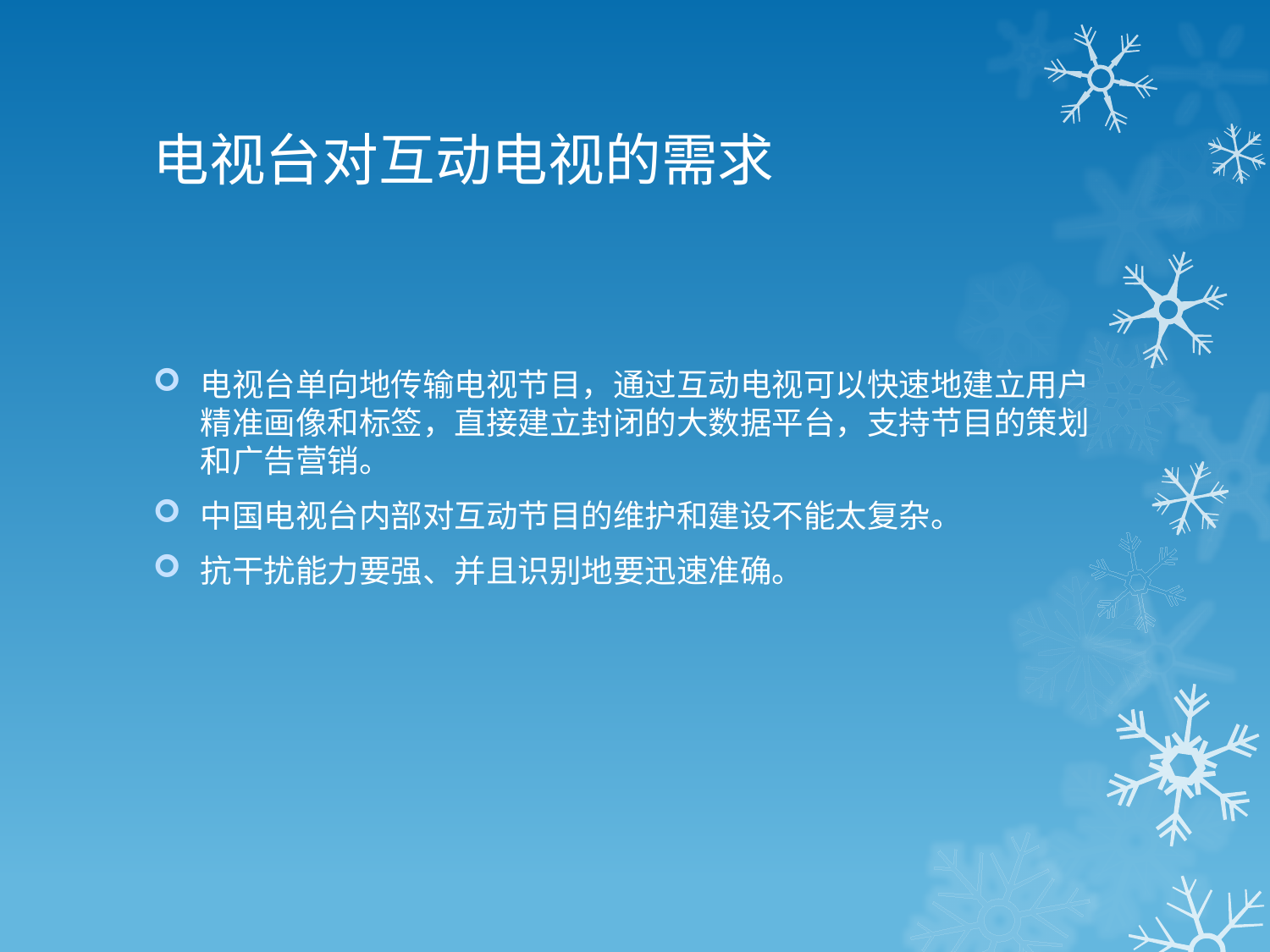

# 电视台对互动电视的需求
电视台单向地传输电视节目，通过互动电视可以快速地建立用户精准画像和标签，直接建立封闭的大数据平台，支持节目的策划和广告营销。
中国电视台内部对互动节目的维护和建设不能太复杂。
抗干扰能力要强、并且识别地要迅速准确。